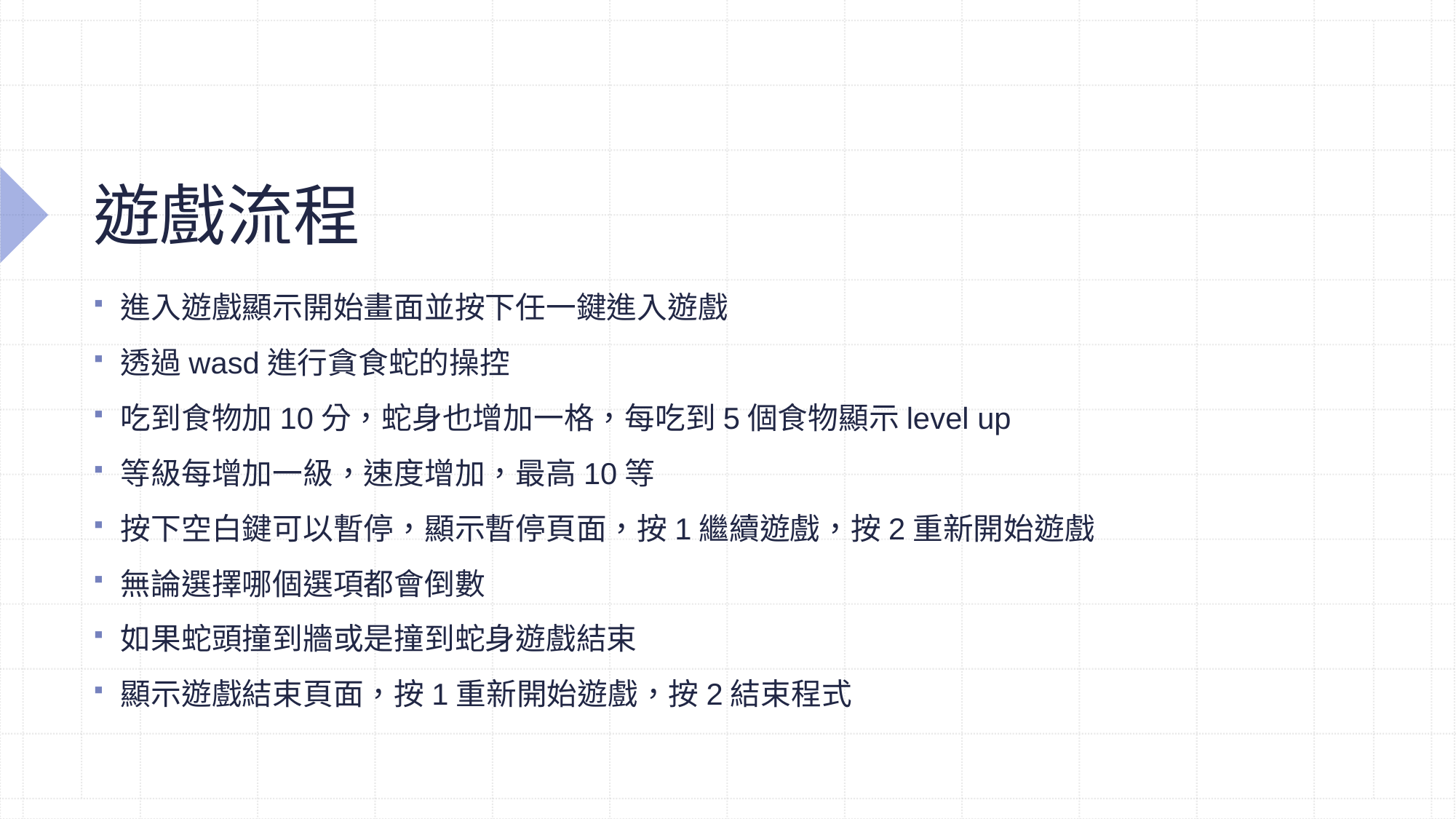

# 遊戲流程
進入遊戲顯示開始畫面並按下任一鍵進入遊戲
透過wasd進行貪食蛇的操控
吃到食物加10分，蛇身也增加一格，每吃到5個食物顯示level up
等級每增加一級，速度增加，最高10等
按下空白鍵可以暫停，顯示暫停頁面，按1繼續遊戲，按2重新開始遊戲
無論選擇哪個選項都會倒數
如果蛇頭撞到牆或是撞到蛇身遊戲結束
顯示遊戲結束頁面，按1重新開始遊戲，按2結束程式